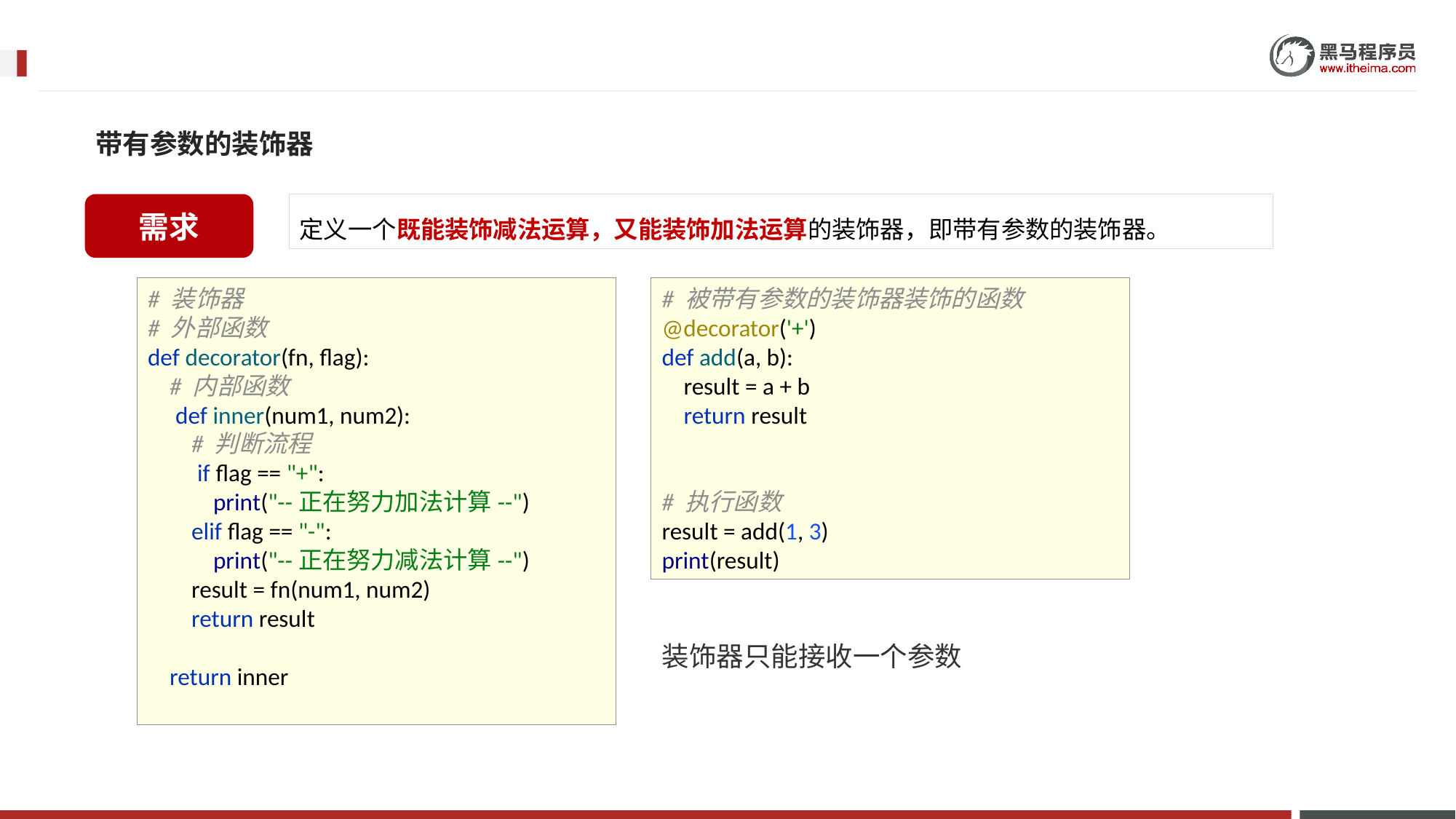

带有参数的装饰器
需求
定义一个既能装饰减法运算，又能装饰加法运算的装饰器，即带有参数的装饰器。
# 装饰器 # 外部函数 def decorator(fn, flag): # 内部函数 def inner(num1, num2): # 判断流程 if flag == "+": print("--正在努力加法计算--") elif flag == "-": print("--正在努力减法计算--") result = fn(num1, num2) return result return inner
# 被带有参数的装饰器装饰的函数 @decorator('+') def add(a, b): result = a + b return result # 执行函数 result = add(1, 3) print(result)
装饰器只能接收一个参数